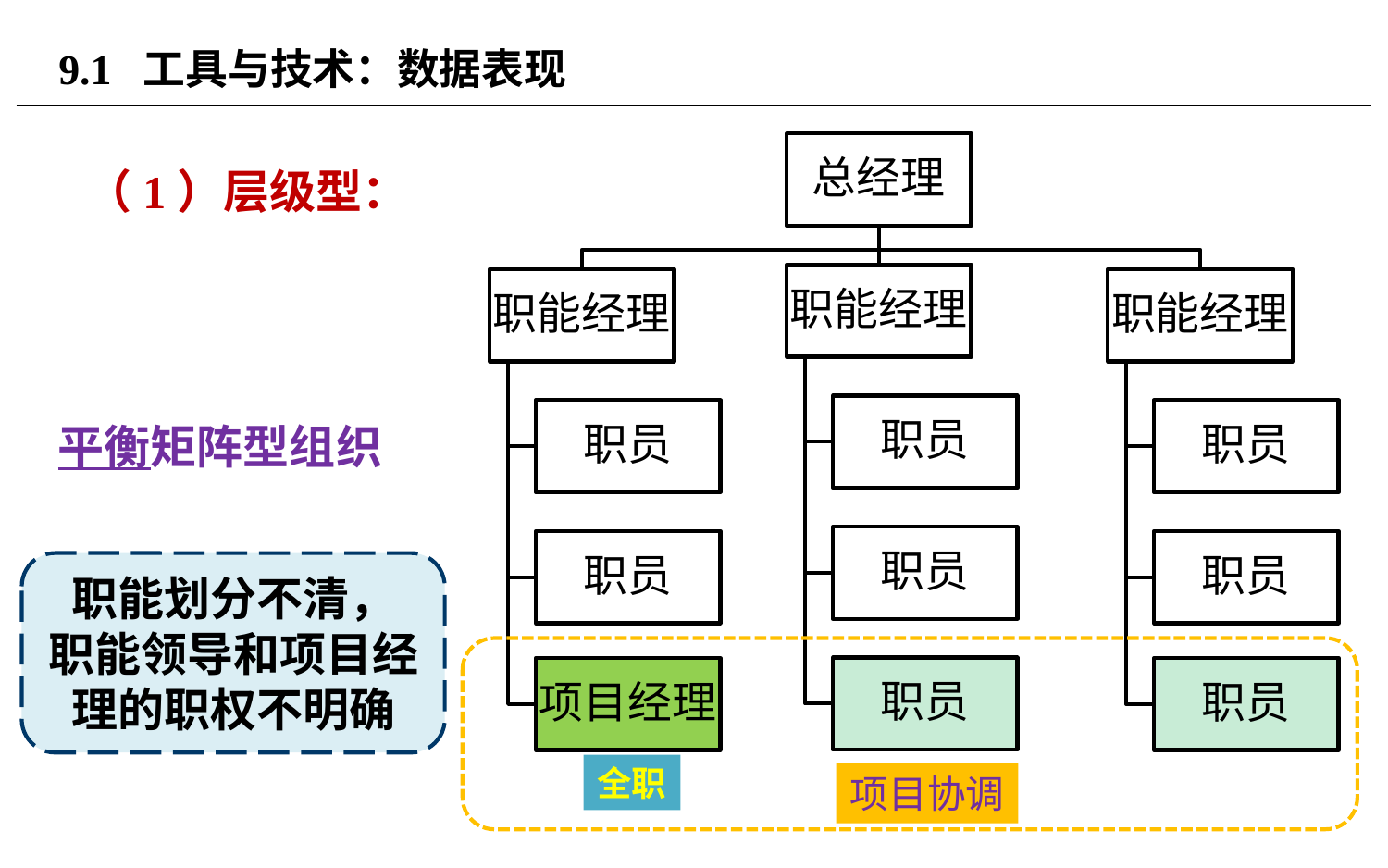

# 9.1  工具与技术：数据表现
（1）层级型：

总经理
职能经理
职员
职员
项目经理
职能经理
职员
职员
职员
职能经理
职员
职员
职员
平衡矩阵型组织
职能划分不清，
职能领导和项目经理的职权不明确

全职
项目协调